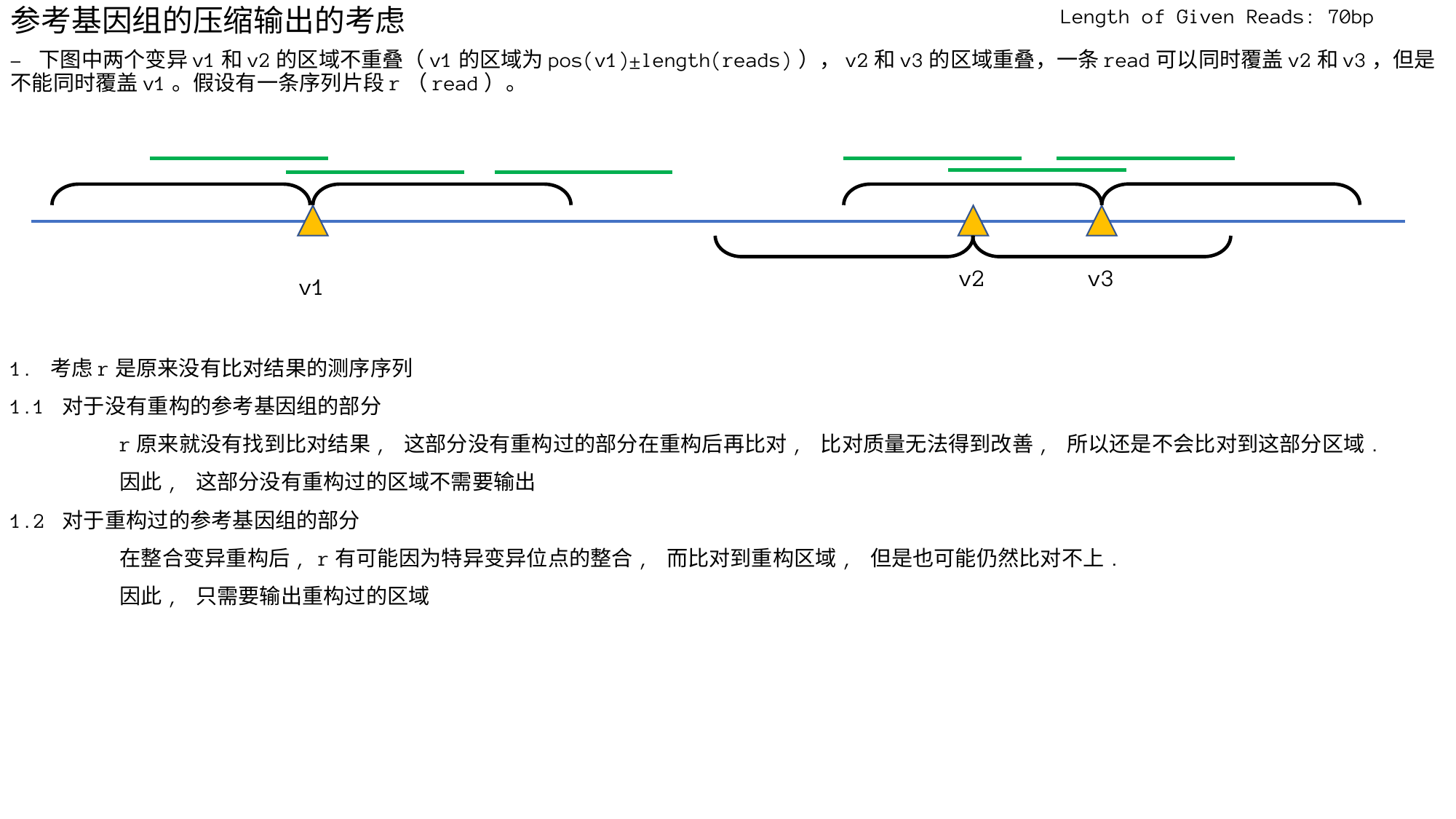

参考基因组的压缩输出的考虑
Length of Given Reads: 70bp
- 下图中两个变异v1和v2的区域不重叠（v1的区域为pos(v1)±length(reads)），v2和v3的区域重叠，一条read可以同时覆盖v2和v3，但是不能同时覆盖v1。假设有一条序列片段r（read）。

v2
v3
v1
1. 考虑r是原来没有比对结果的测序序列
1.1 对于没有重构的参考基因组的部分
	r原来就没有找到比对结果, 这部分没有重构过的部分在重构后再比对, 比对质量无法得到改善, 所以还是不会比对到这部分区域.
	因此, 这部分没有重构过的区域不需要输出
1.2 对于重构过的参考基因组的部分
	在整合变异重构后, r有可能因为特异变异位点的整合, 而比对到重构区域, 但是也可能仍然比对不上.
	因此, 只需要输出重构过的区域